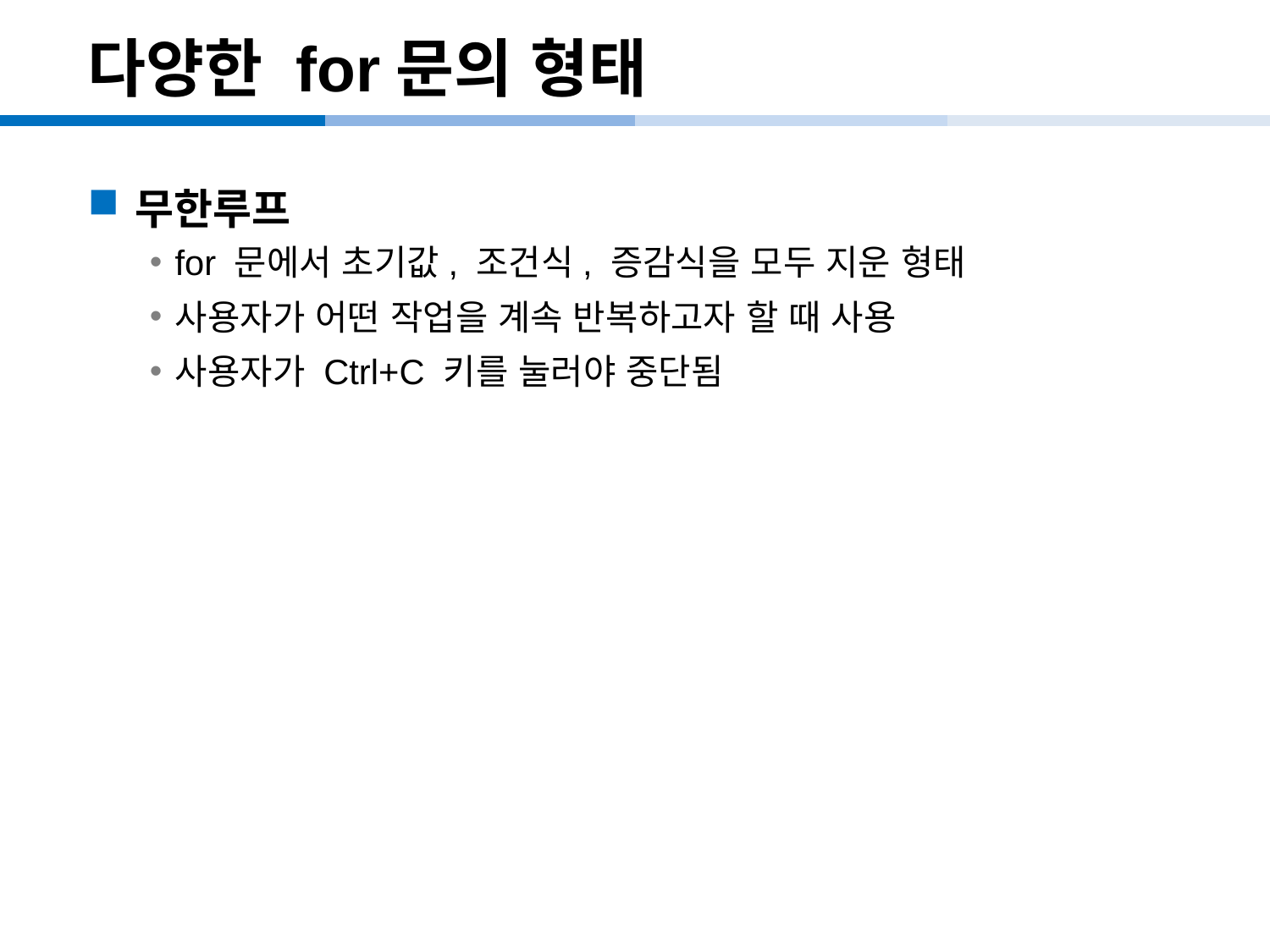

# 다양한 for문의 형태
무한루프
for 문에서 초기값, 조건식, 증감식을 모두 지운 형태
사용자가 어떤 작업을 계속 반복하고자 할 때 사용
사용자가 Ctrl+C 키를 눌러야 중단됨